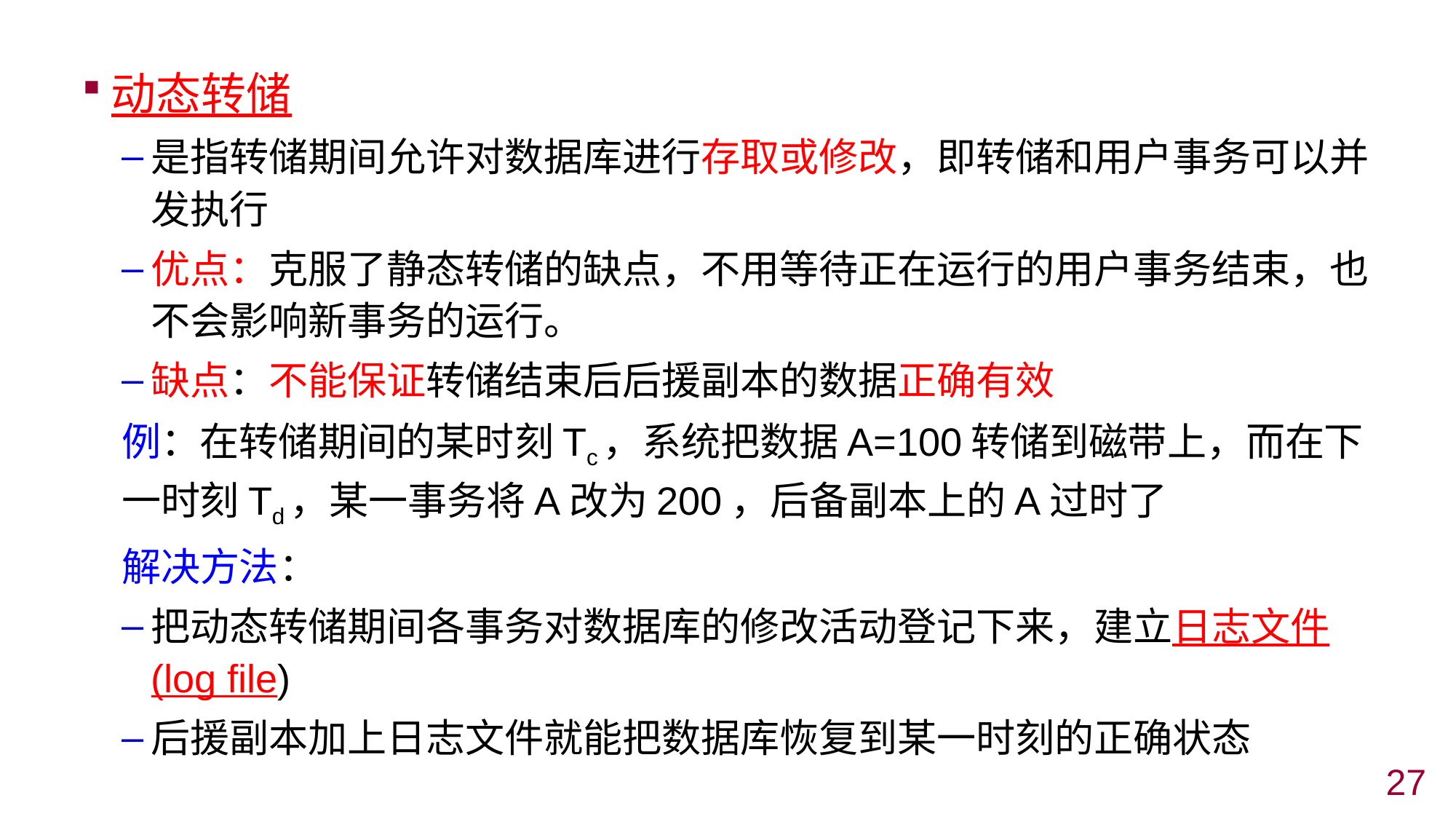

动态转储
是指转储期间允许对数据库进行存取或修改，即转储和用户事务可以并发执行
优点：克服了静态转储的缺点，不用等待正在运行的用户事务结束，也不会影响新事务的运行。
缺点：不能保证转储结束后后援副本的数据正确有效
例：在转储期间的某时刻Tc，系统把数据A=100转储到磁带上，而在下一时刻Td，某一事务将A改为200，后备副本上的A过时了
解决方法：
把动态转储期间各事务对数据库的修改活动登记下来，建立日志文件(log file)
后援副本加上日志文件就能把数据库恢复到某一时刻的正确状态
27